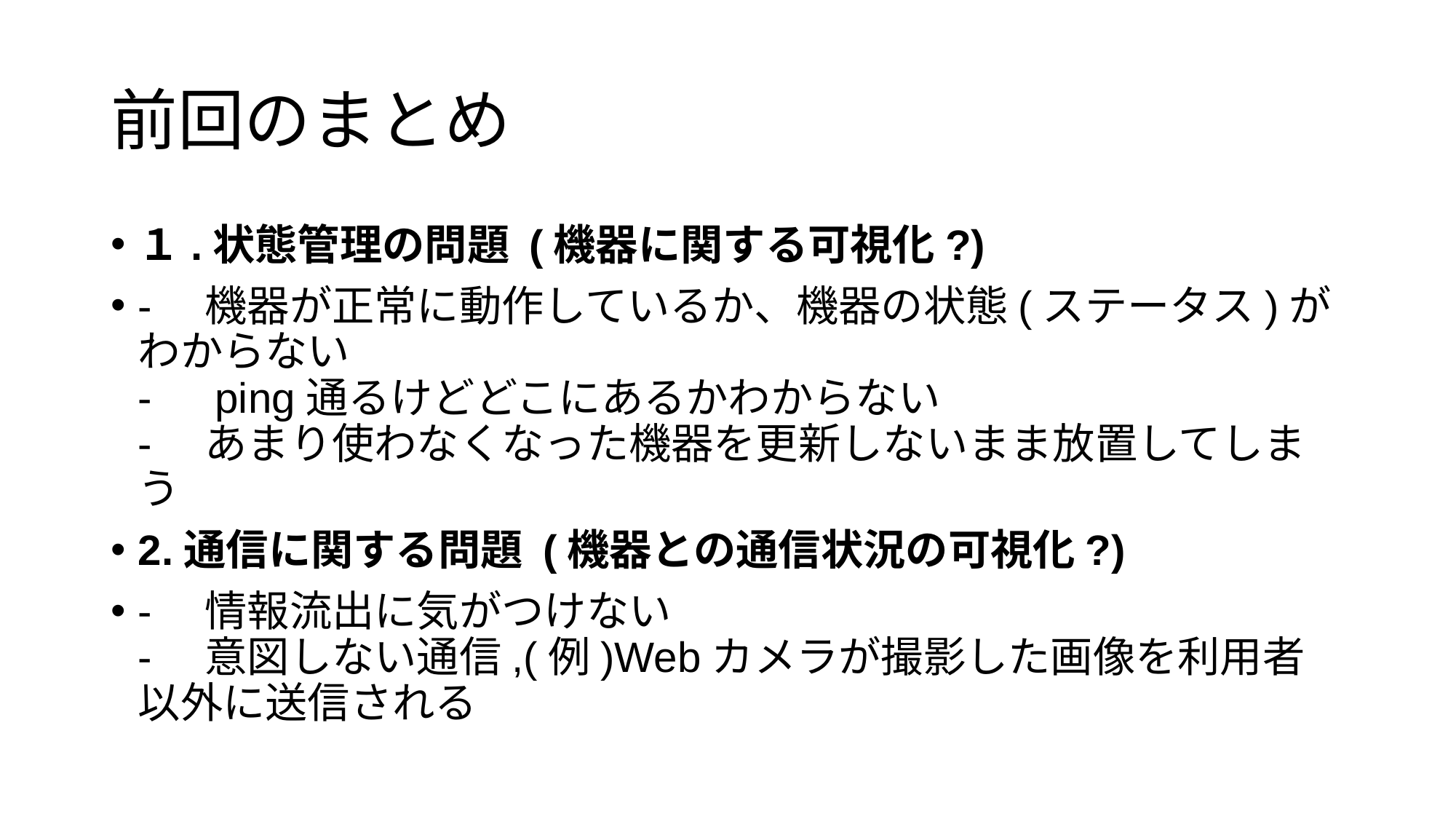

# 前回のまとめ
１.状態管理の問題 (機器に関する可視化?)
-　機器が正常に動作しているか、機器の状態(ステータス)がわからない
-　ping通るけどどこにあるかわからない
-　あまり使わなくなった機器を更新しないまま放置してしまう
2.通信に関する問題 (機器との通信状況の可視化?)
-　情報流出に気がつけない
-　意図しない通信,(例)Webカメラが撮影した画像を利用者以外に送信される